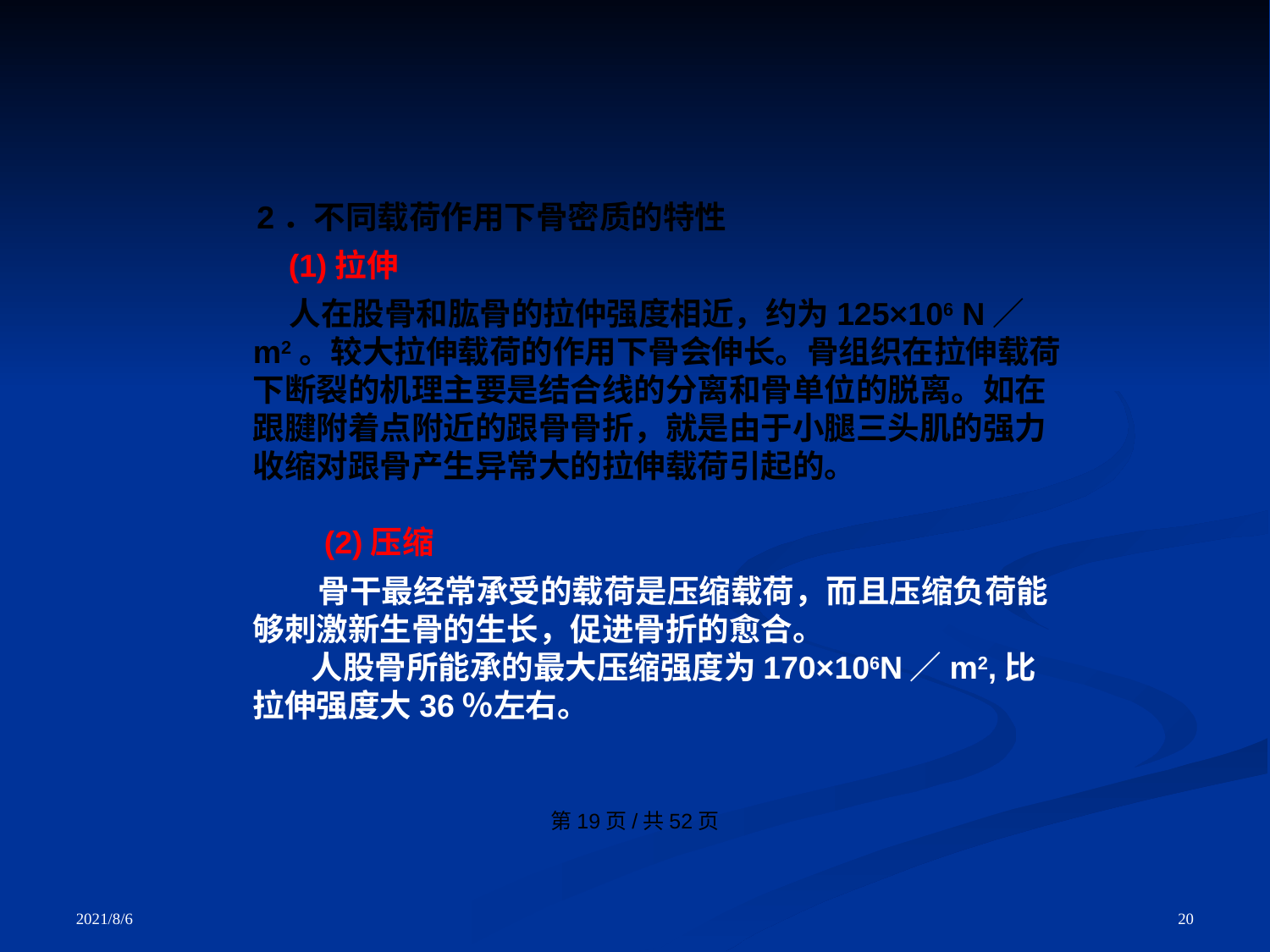

第19页/共52页
 2．不同载荷作用下骨密质的特性
    (1)拉伸
    人在股骨和肱骨的拉仲强度相近，约为125×106 N／m2。较大拉伸载荷的作用下骨会伸长。骨组织在拉伸载荷下断裂的机理主要是结合线的分离和骨单位的脱离。如在跟腱附着点附近的跟骨骨折，就是由于小腿三头肌的强力收缩对跟骨产生异常大的拉伸载荷引起的。

        (2)压缩
        骨干最经常承受的载荷是压缩载荷，而且压缩负荷能够刺激新生骨的生长，促进骨折的愈合。
       人股骨所能承的最大压缩强度为170×106N／m2,比拉伸强度大36％左右。
20
2021/8/6